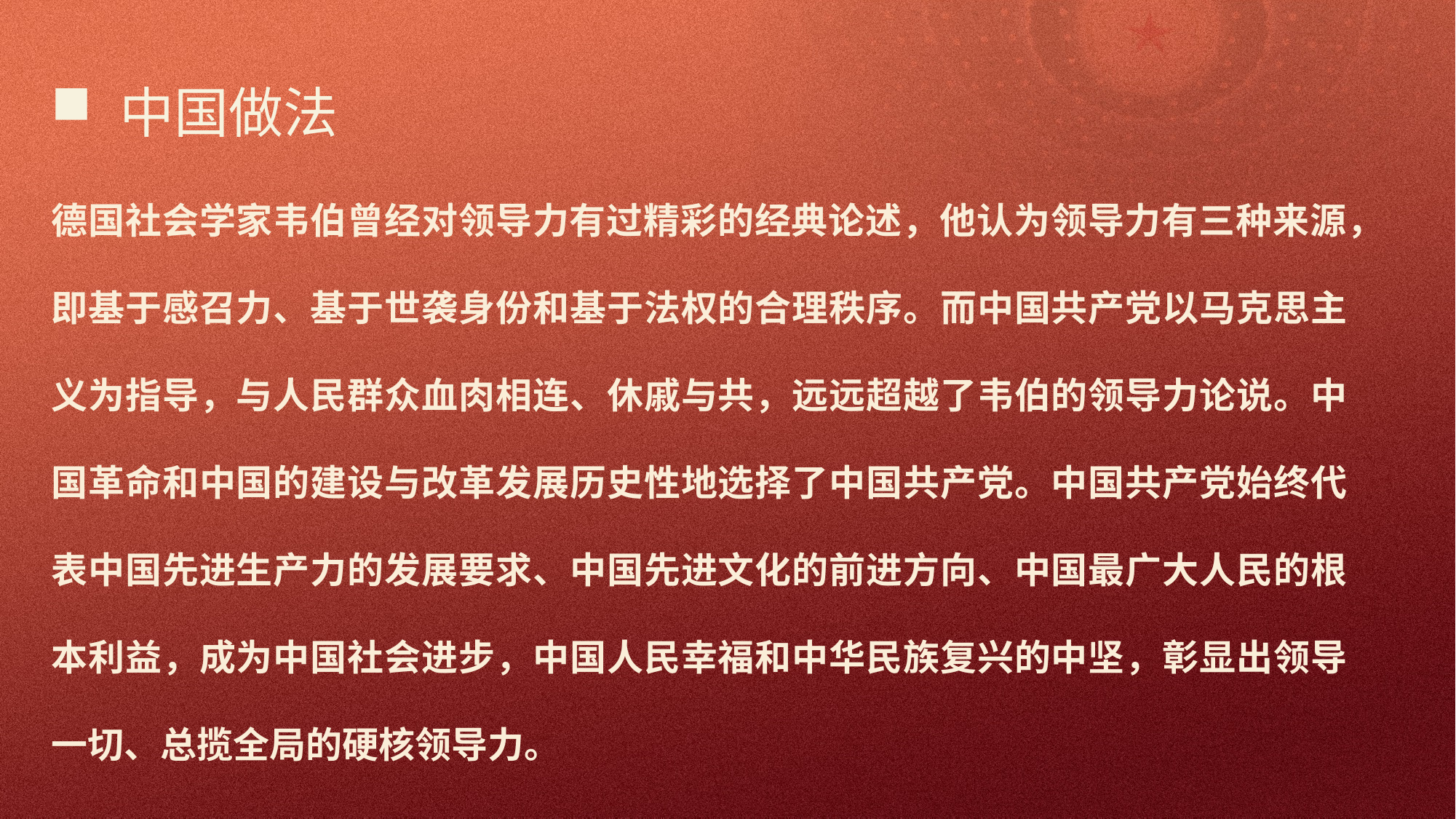

中国做法
德国社会学家韦伯曾经对领导力有过精彩的经典论述，他认为领导力有三种来源，即基于感召力、基于世袭身份和基于法权的合理秩序。而中国共产党以马克思主义为指导，与人民群众血肉相连、休戚与共，远远超越了韦伯的领导力论说。中国革命和中国的建设与改革发展历史性地选择了中国共产党。中国共产党始终代表中国先进生产力的发展要求、中国先进文化的前进方向、中国最广大人民的根本利益，成为中国社会进步，中国人民幸福和中华民族复兴的中坚，彰显出领导一切、总揽全局的硬核领导力。